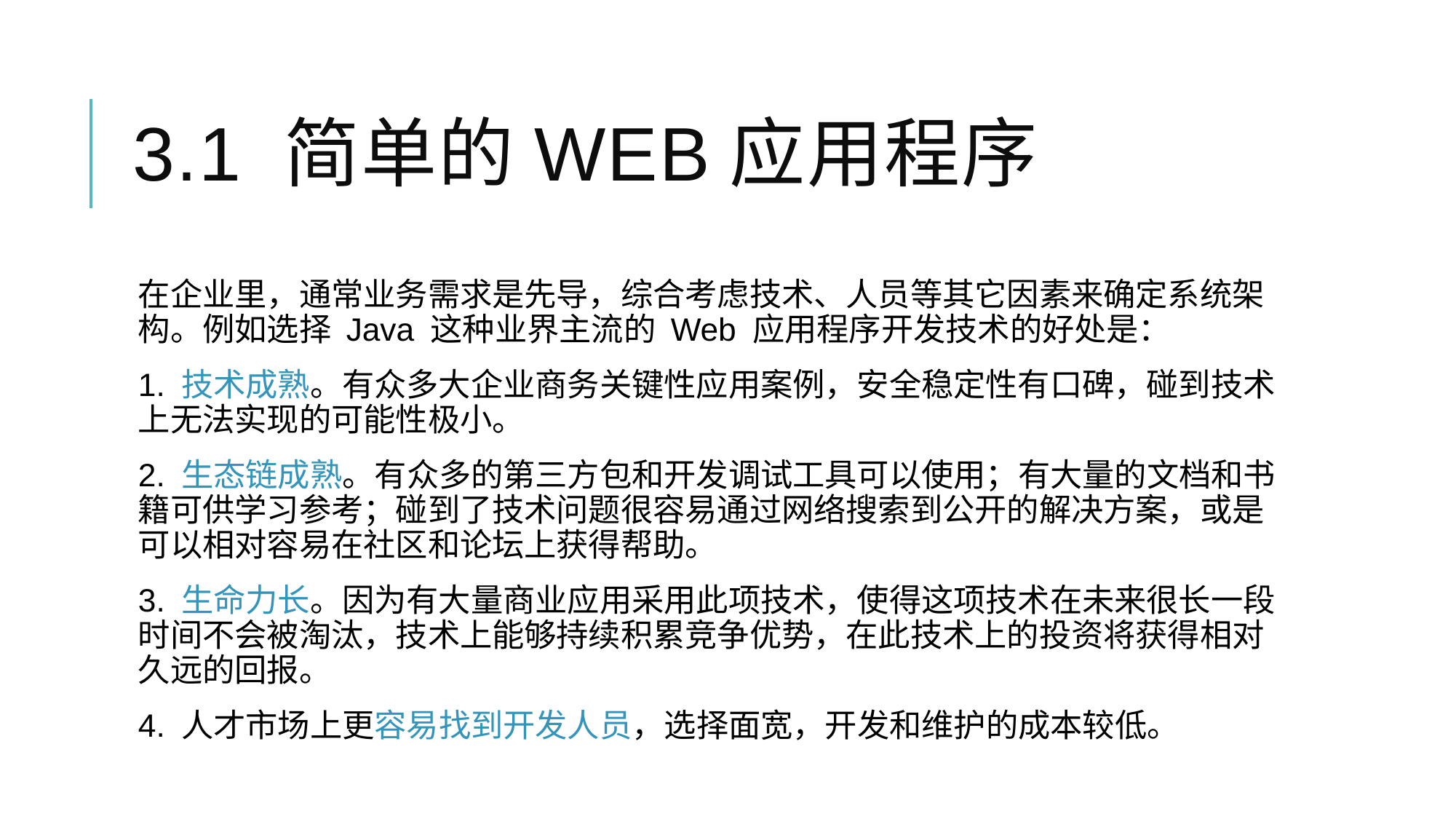

# 3.1 简单的Web应用程序
在企业里，通常业务需求是先导，综合考虑技术、人员等其它因素来确定系统架构。例如选择 Java 这种业界主流的 Web 应用程序开发技术的好处是：
1. 技术成熟。有众多大企业商务关键性应用案例，安全稳定性有口碑，碰到技术上无法实现的可能性极小。
2. 生态链成熟。有众多的第三方包和开发调试工具可以使用；有大量的文档和书籍可供学习参考；碰到了技术问题很容易通过网络搜索到公开的解决方案，或是可以相对容易在社区和论坛上获得帮助。
3. 生命力长。因为有大量商业应用采用此项技术，使得这项技术在未来很长一段时间不会被淘汰，技术上能够持续积累竞争优势，在此技术上的投资将获得相对久远的回报。
4. 人才市场上更容易找到开发人员，选择面宽，开发和维护的成本较低。